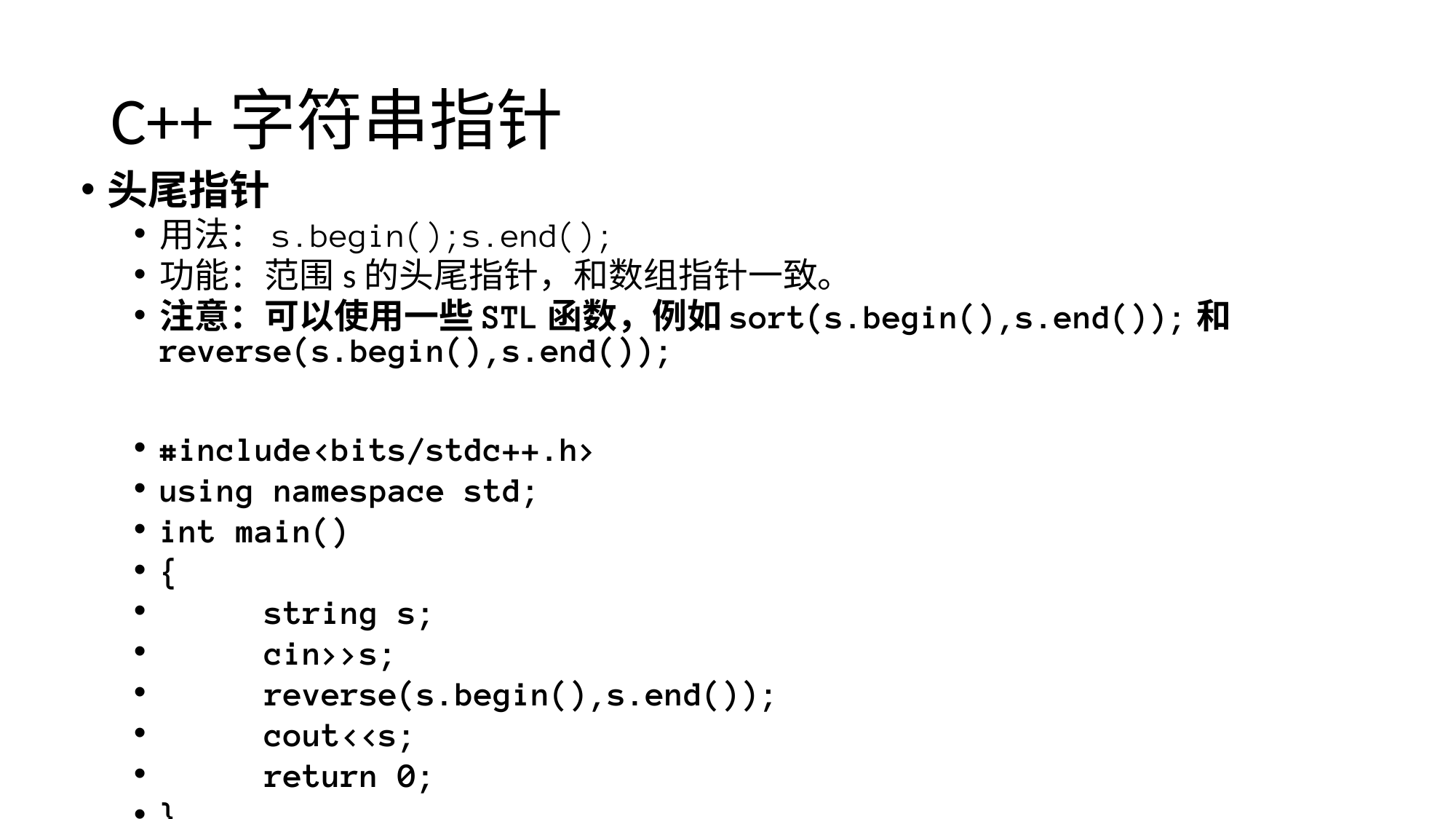

C++字符串指针
头尾指针
用法：s.begin();s.end();
功能：范围s的头尾指针，和数组指针一致。
注意：可以使用一些STL函数，例如sort(s.begin(),s.end());和reverse(s.begin(),s.end());

#include<bits/stdc++.h>
using namespace std;
int main()
{
	string s;
	cin>>s;
	reverse(s.begin(),s.end());
	cout<<s;
	return 0;
}